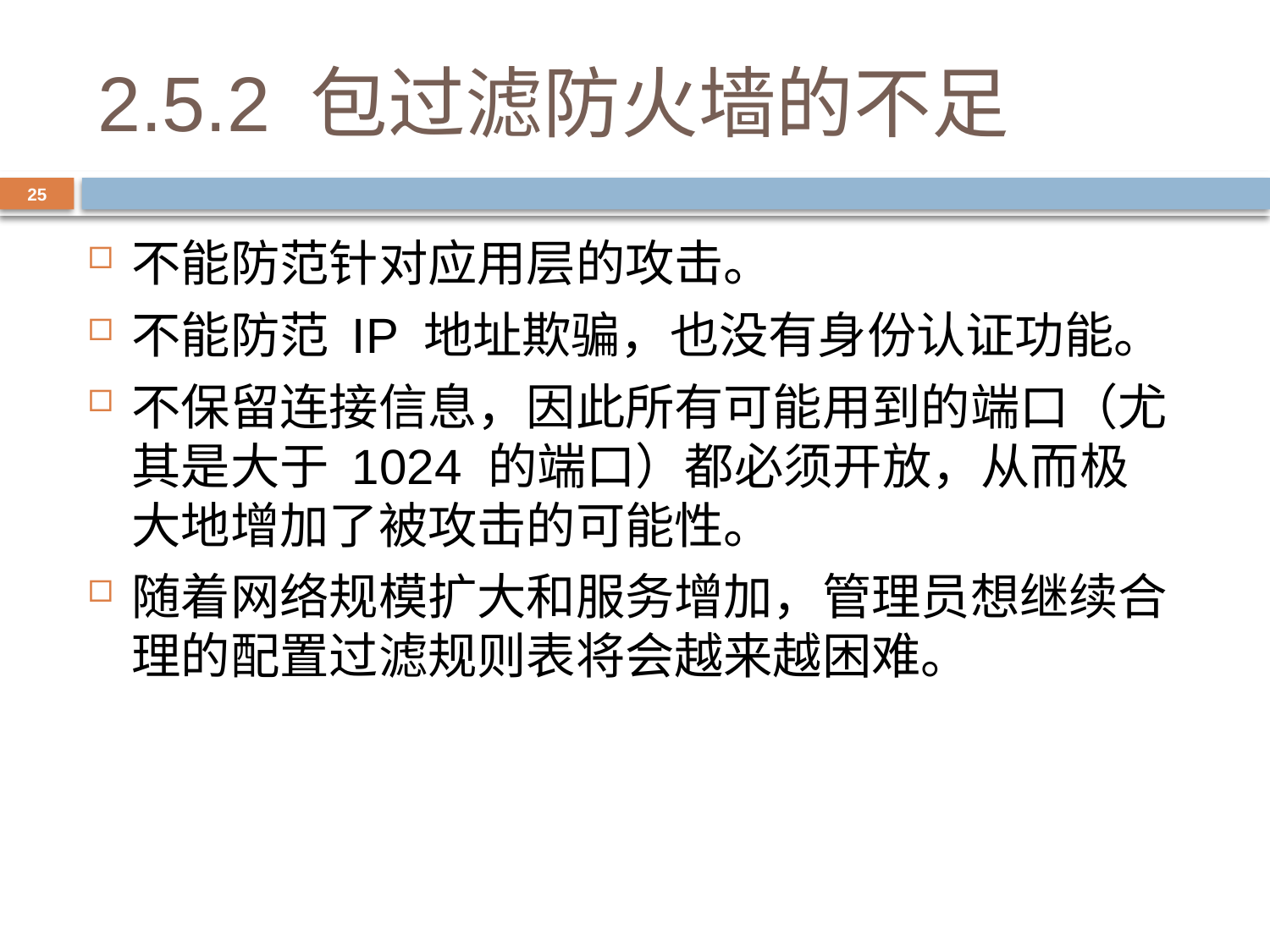

# 2.5.2 包过滤防火墙的不足
25
不能防范针对应用层的攻击。
不能防范 IP 地址欺骗，也没有身份认证功能。
不保留连接信息，因此所有可能用到的端口（尤其是大于 1024 的端口）都必须开放，从而极大地增加了被攻击的可能性。
随着网络规模扩大和服务增加，管理员想继续合理的配置过滤规则表将会越来越困难。